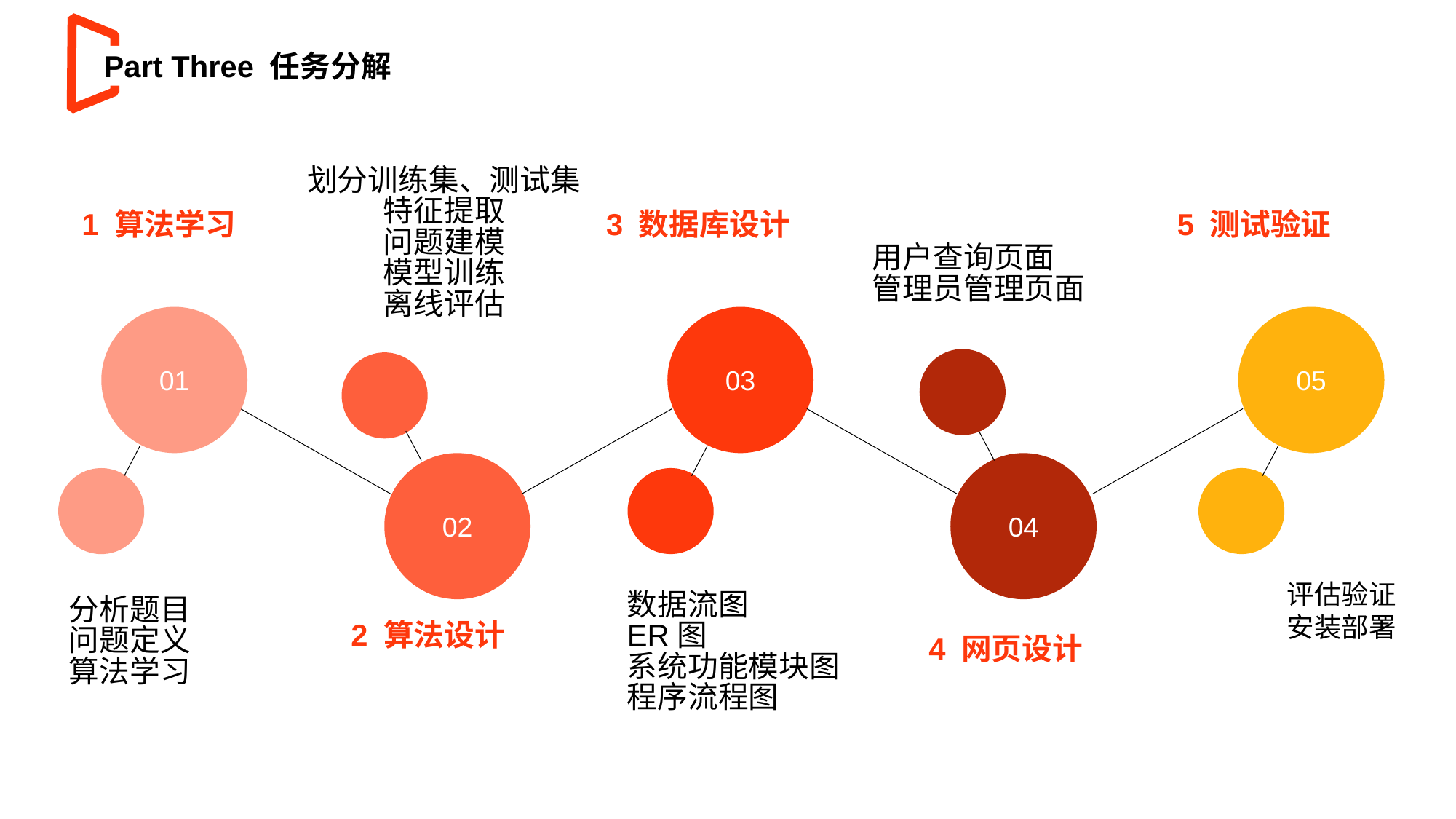

Part Three 任务分解
划分训练集、测试集
特征提取
问题建模
模型训练
离线评估
1 算法学习

3 数据库设计

5 测试验证

用户查询页面
管理员管理页面
05
01
03

02
04

评估验证
安装部署
数据流图
ER图
系统功能模块图
程序流程图

分析题目
问题定义
算法学习
2 算法设计

4 网页设计